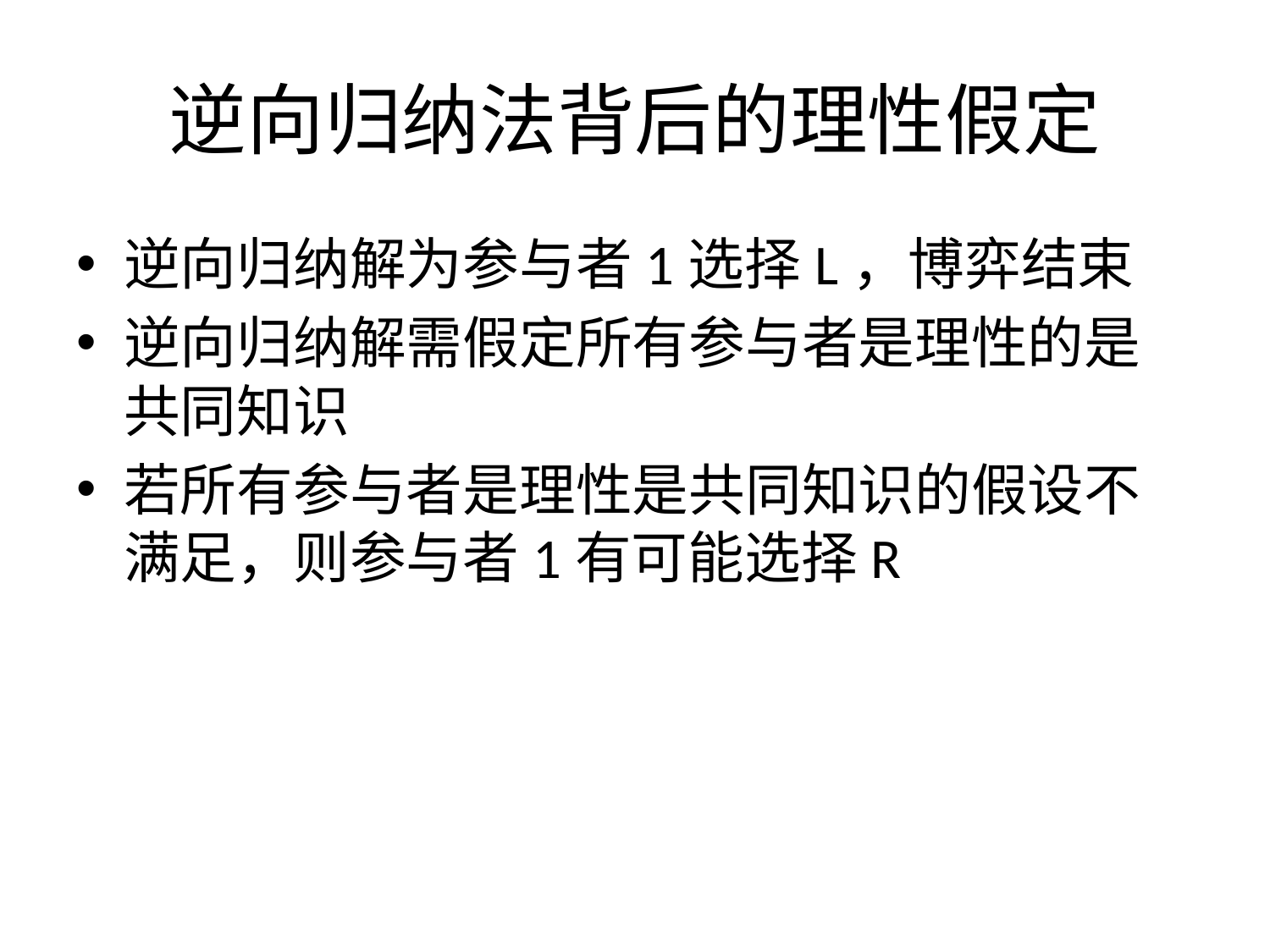

逆向归纳法背后的理性假定
逆向归纳解为参与者1选择L，博弈结束
逆向归纳解需假定所有参与者是理性的是共同知识
若所有参与者是理性是共同知识的假设不满足，则参与者1有可能选择R